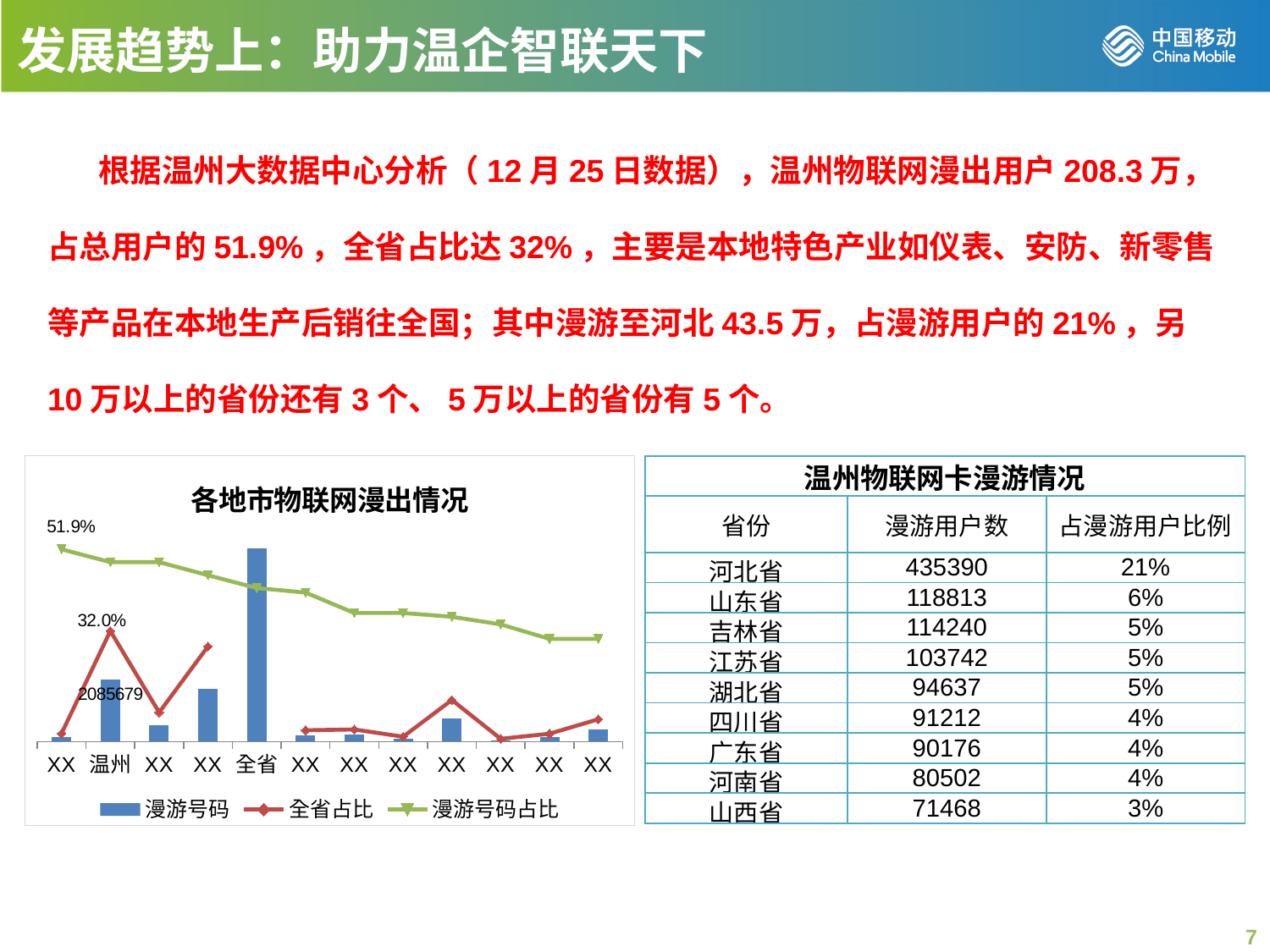

发展趋势上：助力温企智联天下
      根据温州大数据中心分析（12月25日数据），温州物联网漫出用户208.3万，占总用户的51.9%，全省占比达32%，主要是本地特色产业如仪表、安防、新零售等产品在本地生产后销往全国；其中漫游至河北43.5万，占漫游用户的21%，另10万以上的省份还有3个、5万以上的省份有5个。

### Chart: 各地市物联网漫出情况

| Category | 漫游号码 | 全省占比 | 漫游号码占比 |
|---|---|---|---|
| XX | 153451.0 | 0.023541004188721997 | 0.556 |
| 温州 | 2085679.0 | 0.319965188075213 | 0.519 |
| XX | 549936.0 | 0.08436599096473155 | 0.519 |
| XX | 1792537.0 | 0.27499410903440946 | 0.4810000000000001 |
| 全省 | 6518456.0 | None | 0.444 |
| XX | 213686.0 | 0.03278168940620294 | 0.43100000000000016 |
| XX | 228235.0 | 0.03501365967646328 | 0.3720000000000001 |
| XX | 91981.0 | 0.014110856926855073 | 0.3720000000000001 |
| XX | 782654.0 | 0.1200673901917877 | 0.36100000000000015 |
| XX | 52175.0 | 0.008004196085698825 | 0.33900000000000013 |
| XX | 147924.0 | 0.022693104011133943 | 0.29700000000000015 |
| XX | 420198.0 | 0.06446281143878246 | 0.29700000000000015 |
| 温州物联网卡漫游情况 |  |  |
| --- | --- | --- |
| 省份 | 漫游用户数 | 占漫游用户比例 |
| 河北省 | 435390 | 21% |
| 山东省 | 118813 | 6% |
| 吉林省 | 114240 | 5% |
| 江苏省 | 103742 | 5% |
| 湖北省 | 94637 | 5% |
| 四川省 | 91212 | 4% |
| 广东省 | 90176 | 4% |
| 河南省 | 80502 | 4% |
| 山西省 | 71468 | 3% |